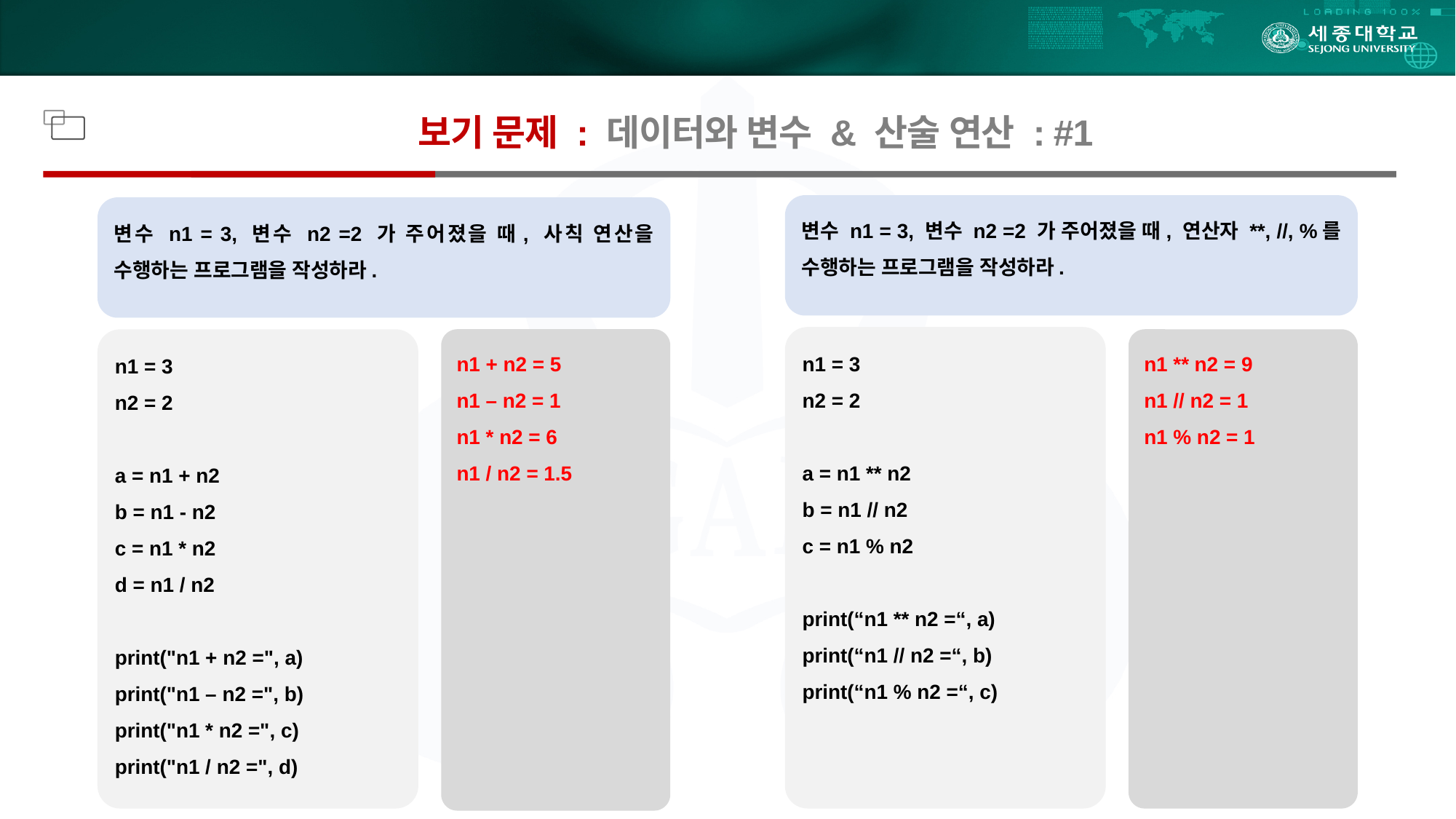

# Chapter 2. 변수, 산술 연산, 입출력
보기 문제 : 데이터와 변수 & 산술 연산 : #1
변수 n1 = 3, 변수 n2 =2 가 주어졌을 때, 연산자 **, //, %를 수행하는 프로그램을 작성하라.
변수 n1 = 3, 변수 n2 =2 가 주어졌을 때, 사칙 연산을 수행하는 프로그램을 작성하라.
n1 = 3
n2 = 2

a = n1 ** n2
b = n1 // n2
c = n1 % n2

print(“n1 ** n2 =“, a)
print(“n1 // n2 =“, b)
print(“n1 % n2 =“, c)
n1 ** n2 = 9
n1 // n2 = 1
n1 % n2 = 1
n1 = 3
n2 = 2

a = n1 + n2
b = n1 - n2
c = n1 * n2
d = n1 / n2

print("n1 + n2 =", a)
print("n1 – n2 =", b)
print("n1 * n2 =", c)
print("n1 / n2 =", d)
n1 + n2 = 5
n1 – n2 = 1
n1 * n2 = 6
n1 / n2 = 1.5